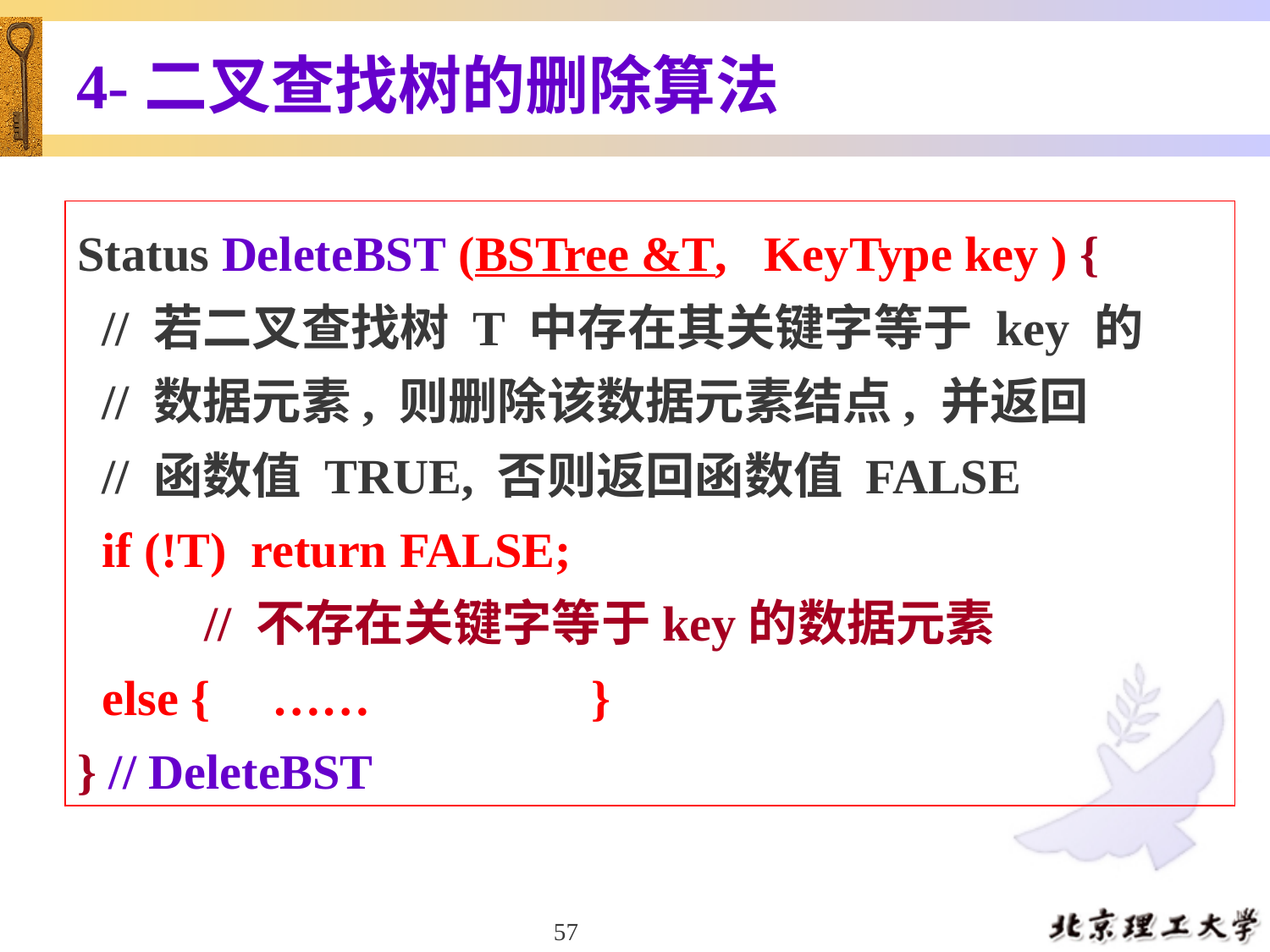

# 4-二叉查找树的删除算法
Status DeleteBST (BSTree &T,   KeyType key ) {
  // 若二叉查找树 T 中存在其关键字等于 key 的
  // 数据元素, 则删除该数据元素结点, 并返回
  // 函数值 TRUE, 否则返回函数值 FALSE
  if (!T)  return FALSE;
      	// 不存在关键字等于key的数据元素
  else {     ……                  }
} // DeleteBST
57